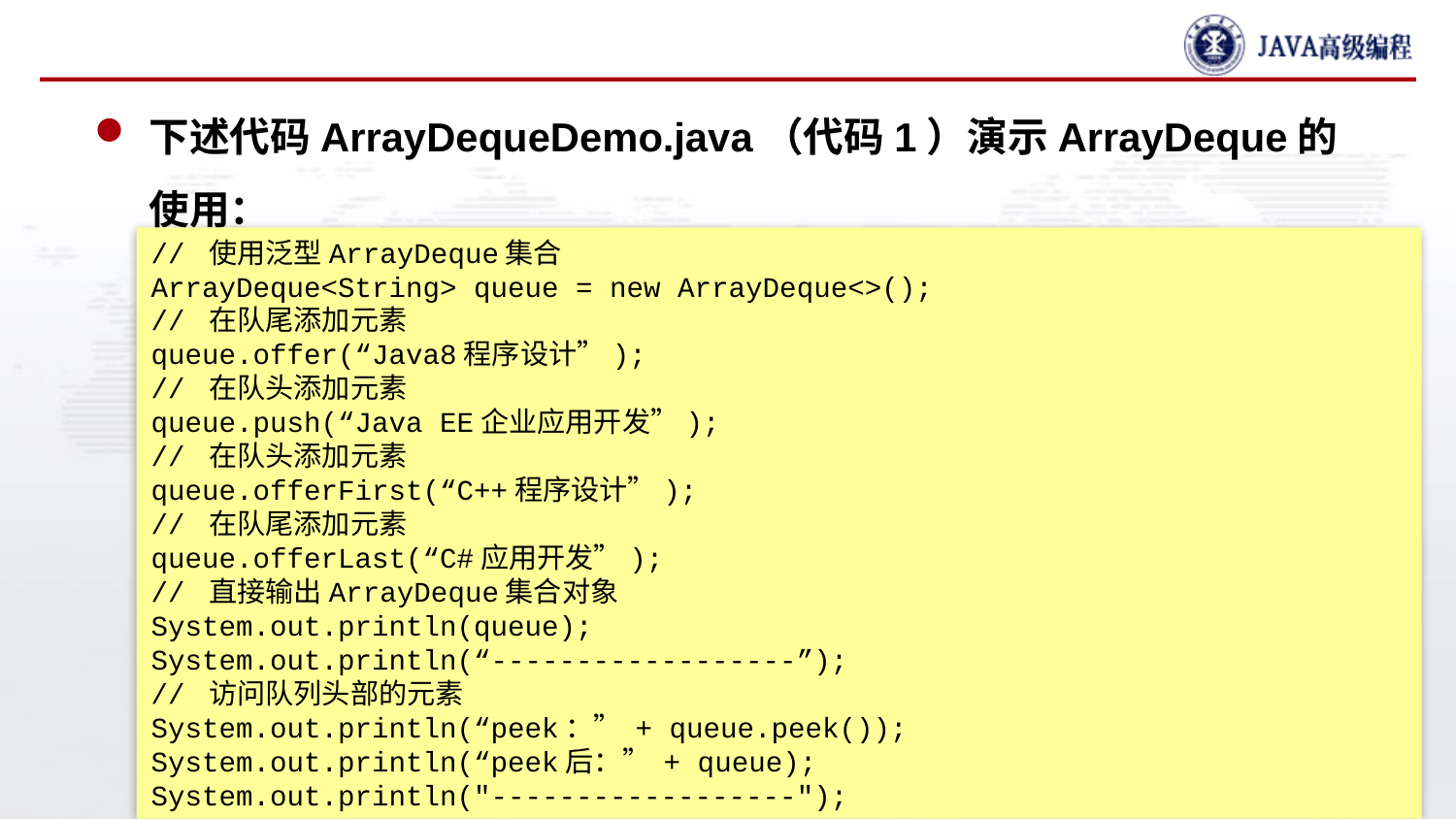

#
下述代码ArrayDequeDemo.java（代码1）演示ArrayDeque的使用：

// 使用泛型ArrayDeque集合
ArrayDeque<String> queue = new ArrayDeque<>();
// 在队尾添加元素
queue.offer(“Java8程序设计”);
// 在队头添加元素
queue.push(“Java EE企业应用开发”);
// 在队头添加元素
queue.offerFirst(“C++程序设计”);
// 在队尾添加元素
queue.offerLast(“C#应用开发”);
// 直接输出ArrayDeque集合对象
System.out.println(queue);
System.out.println(“------------------”);
// 访问队列头部的元素
System.out.println(“peek：” + queue.peek());
System.out.println(“peek后：” + queue);
System.out.println("------------------");